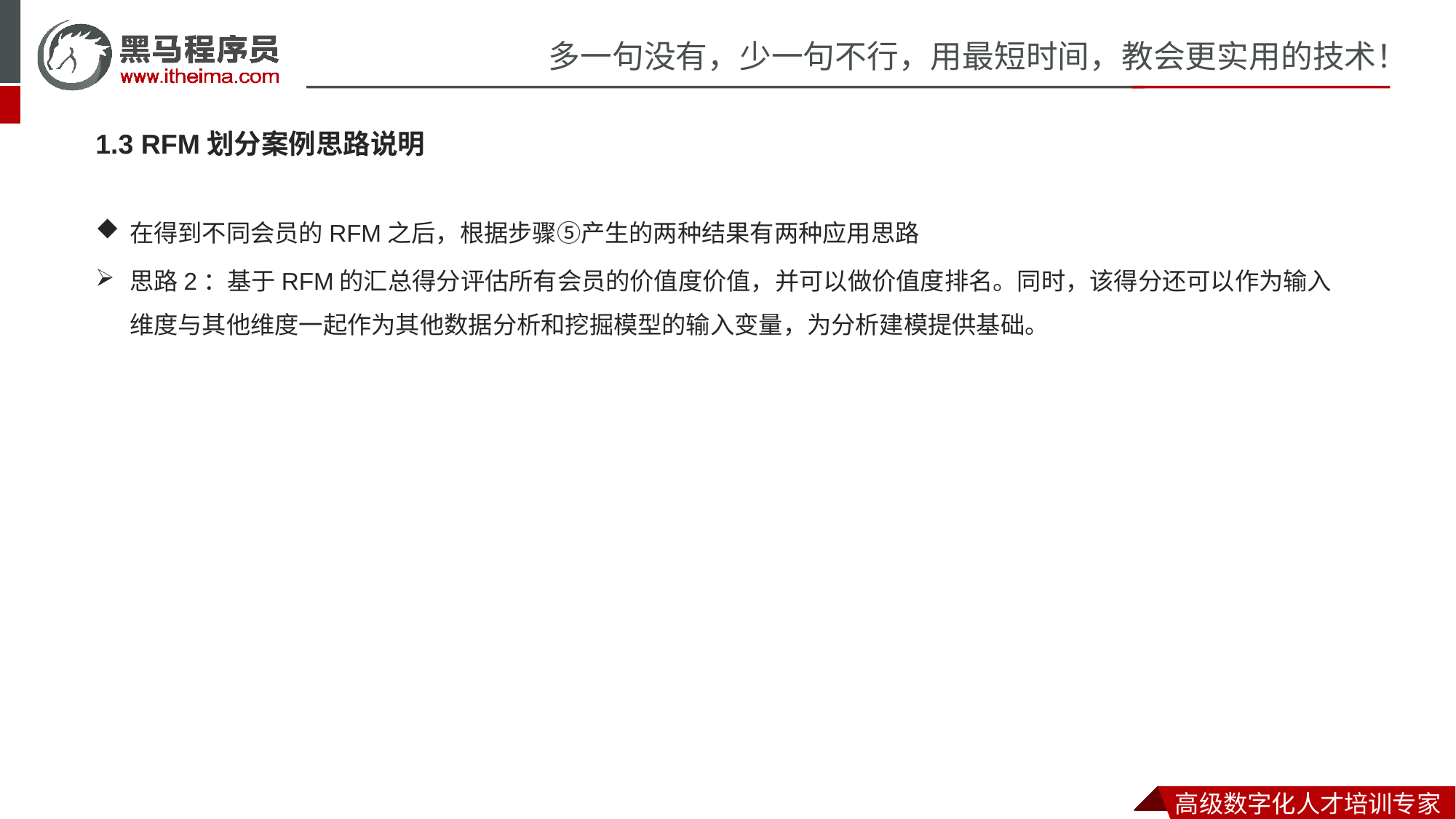

1.3 RFM划分案例思路说明
在得到不同会员的RFM之后，根据步骤⑤产生的两种结果有两种应用思路
思路2：基于RFM的汇总得分评估所有会员的价值度价值，并可以做价值度排名。同时，该得分还可以作为输入维度与其他维度一起作为其他数据分析和挖掘模型的输入变量，为分析建模提供基础。